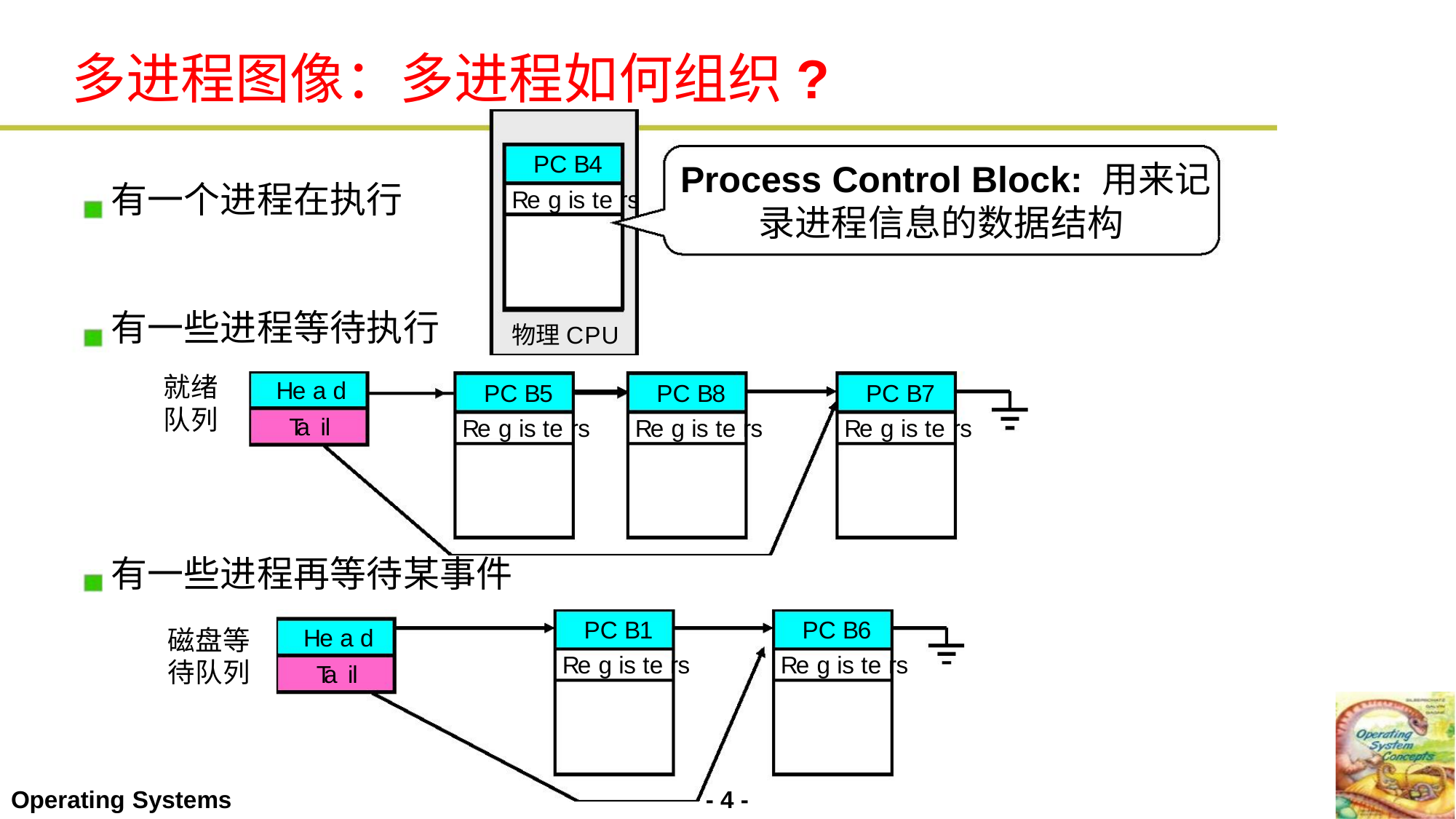

多进程图像：多进程如何组织?

PC B4
Process Control Block: 用来记
录进程信息的数据结构
有一个进程在执行
Re g is te rs
有一些进程等待执行
物理CPU

就绪
队列
He a d
Ta il
PC B5
Re g is te rs
PC B8
PC B7
Re g is te rs
Re g is te rs
有一些进程再等待某事件

PC B1
Re g is te rs
PC B6
He a d
Ta il
磁盘等
待队列
Re g is te rs

- 4 -
Operating Systems